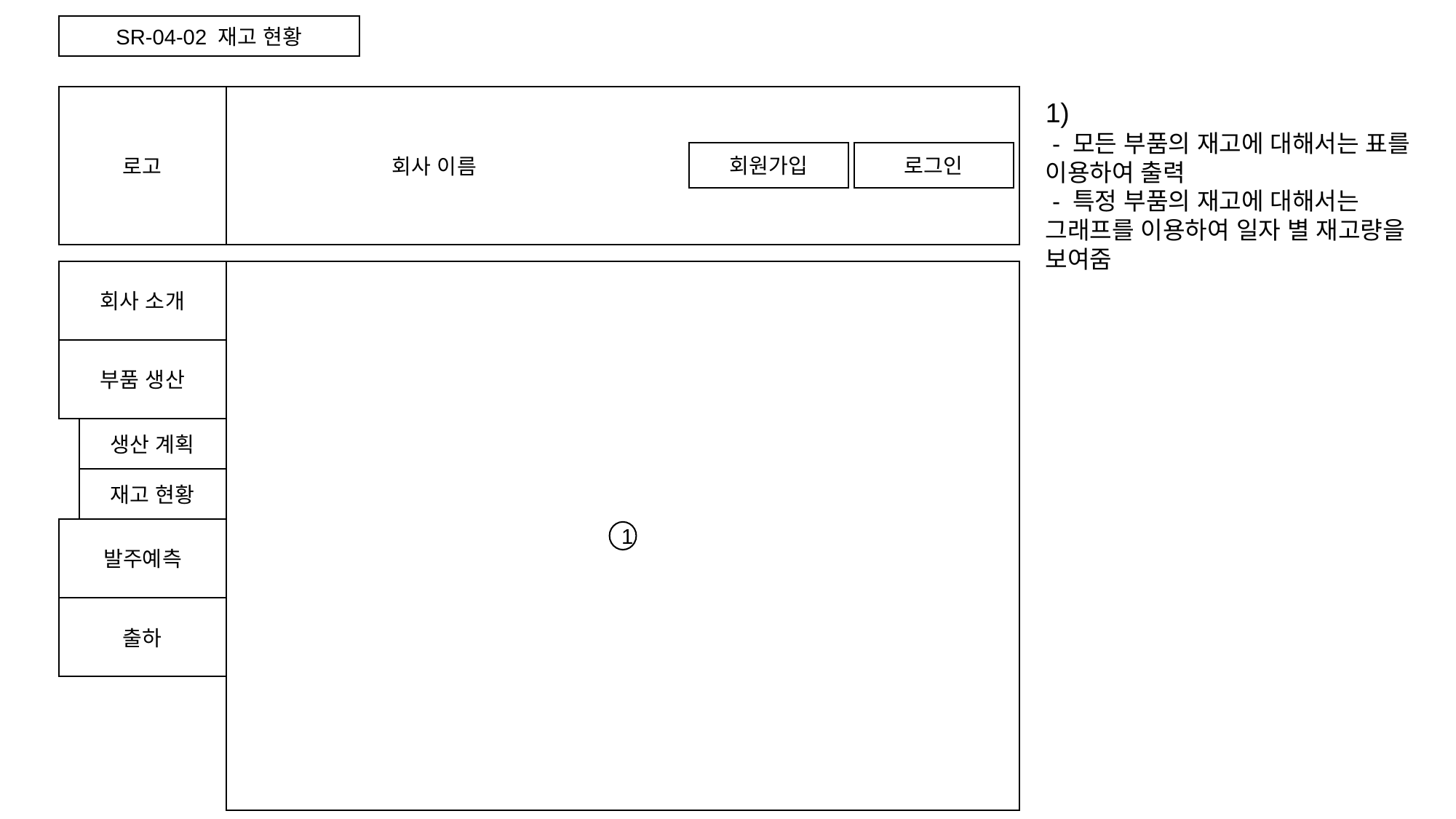

1)
 - 모든 부품의 재고에 대해서는 표를 이용하여 출력
 - 특정 부품의 재고에 대해서는 그래프를 이용하여 일자 별 재고량을 보여줌